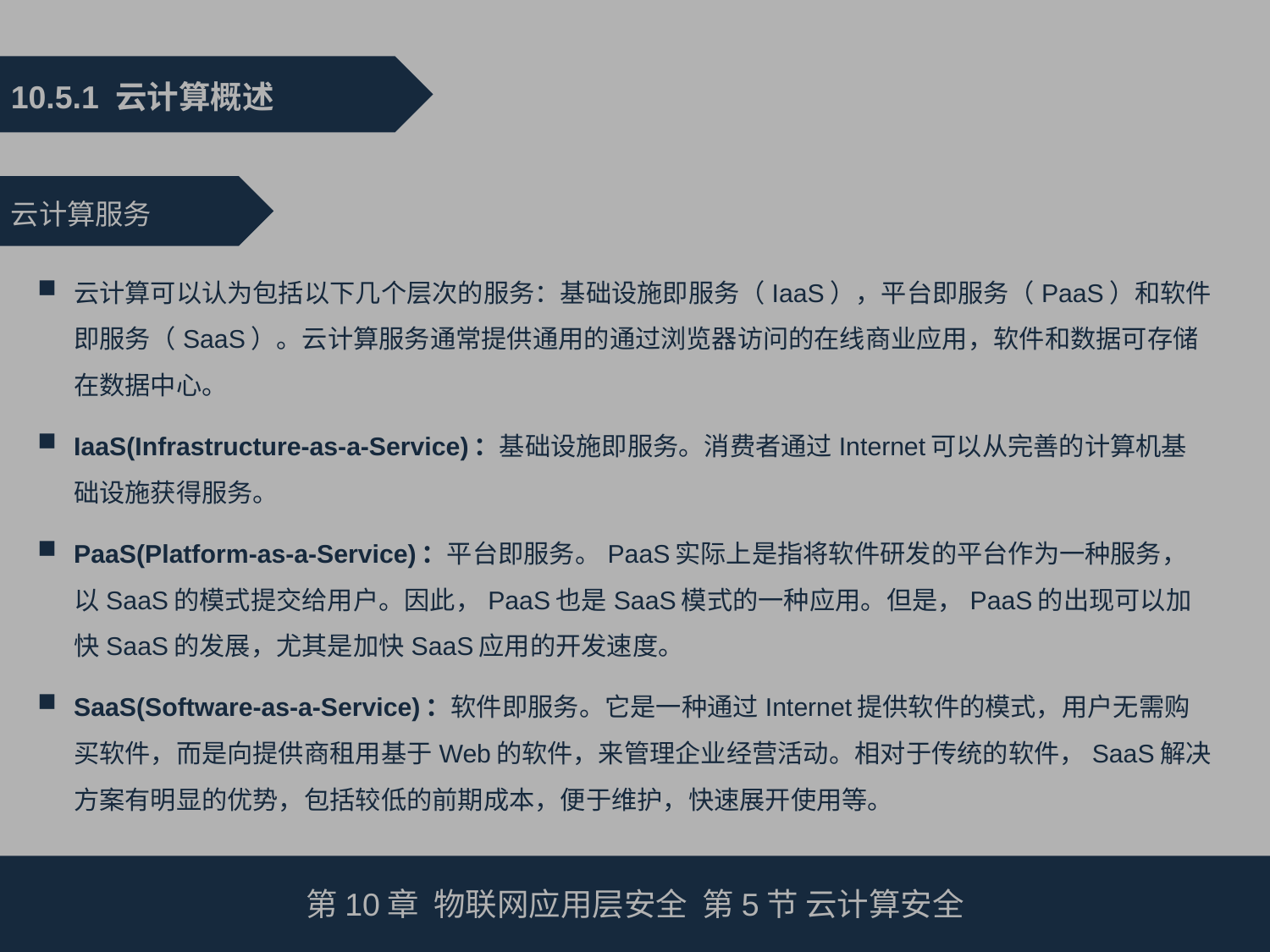

10.5.1 云计算概述
云计算服务
云计算可以认为包括以下几个层次的服务：基础设施即服务（IaaS），平台即服务（PaaS）和软件即服务（SaaS）。云计算服务通常提供通用的通过浏览器访问的在线商业应用，软件和数据可存储在数据中心。
IaaS(Infrastructure-as-a-Service)：基础设施即服务。消费者通过Internet可以从完善的计算机基础设施获得服务。
PaaS(Platform-as-a-Service)：平台即服务。PaaS实际上是指将软件研发的平台作为一种服务，以SaaS的模式提交给用户。因此，PaaS也是SaaS模式的一种应用。但是，PaaS的出现可以加快SaaS的发展，尤其是加快SaaS应用的开发速度。
SaaS(Software-as-a-Service)：软件即服务。它是一种通过Internet提供软件的模式，用户无需购买软件，而是向提供商租用基于Web的软件，来管理企业经营活动。相对于传统的软件，SaaS解决方案有明显的优势，包括较低的前期成本，便于维护，快速展开使用等。